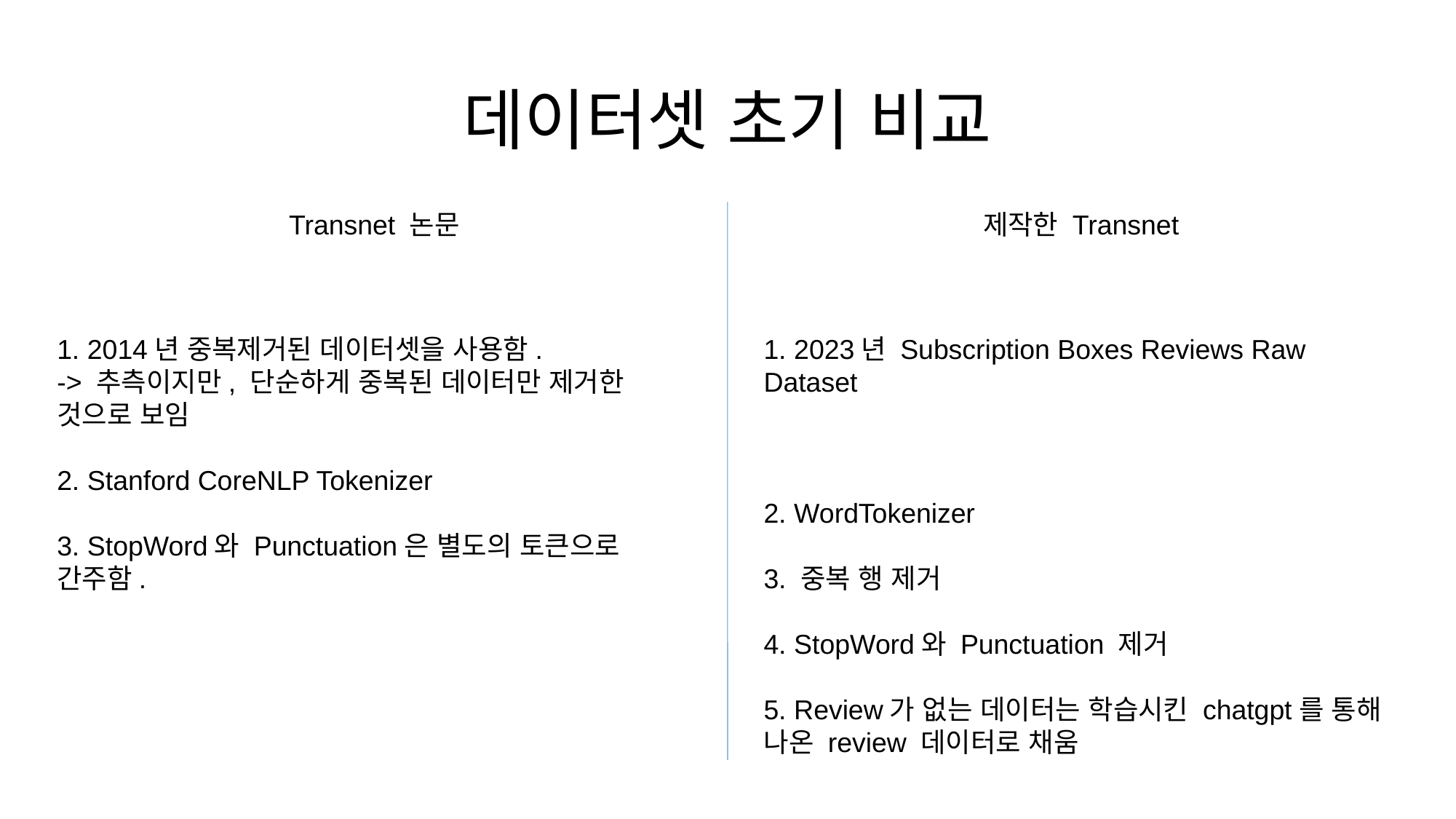

# 데이터셋 초기 비교
Transnet 논문
제작한 Transnet
1. 2014년 중복제거된 데이터셋을 사용함.
-> 추측이지만, 단순하게 중복된 데이터만 제거한 것으로 보임

2. Stanford CoreNLP Tokenizer

3. StopWord와 Punctuation은 별도의 토큰으로 간주함.
1. 2023년 Subscription Boxes Reviews Raw Dataset

2. WordTokenizer

3. 중복 행 제거

4. StopWord와 Punctuation 제거

5. Review가 없는 데이터는 학습시킨 chatgpt를 통해 나온 review 데이터로 채움